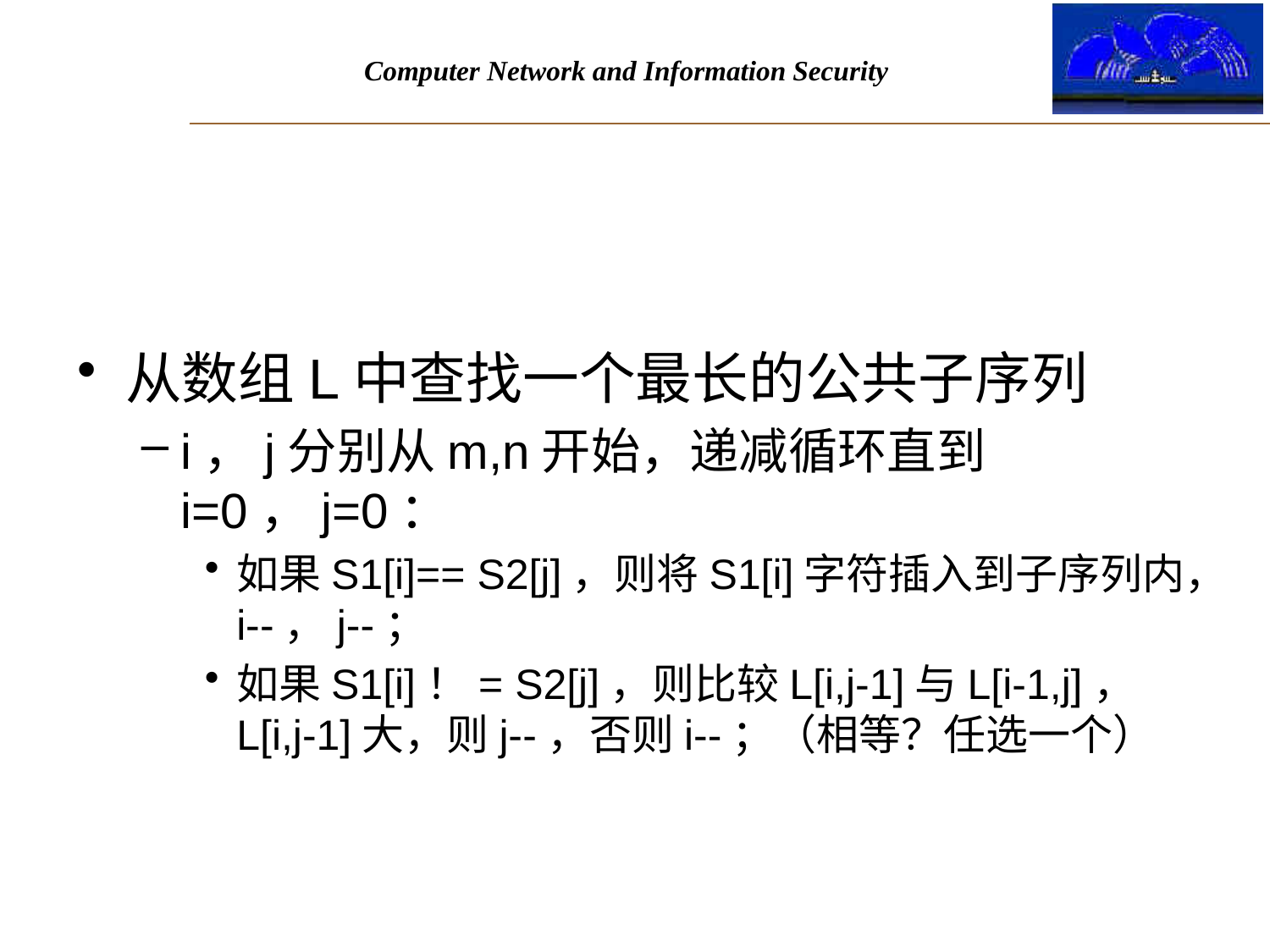

#
从数组L中查找一个最长的公共子序列
i，j分别从m,n开始，递减循环直到i=0，j=0：
如果S1[i]== S2[j]，则将S1[i]字符插入到子序列内，i--，j--；
如果S1[i]！= S2[j]，则比较L[i,j-1]与L[i-1,j]， L[i,j-1]大，则j--，否则i--；（相等？任选一个）